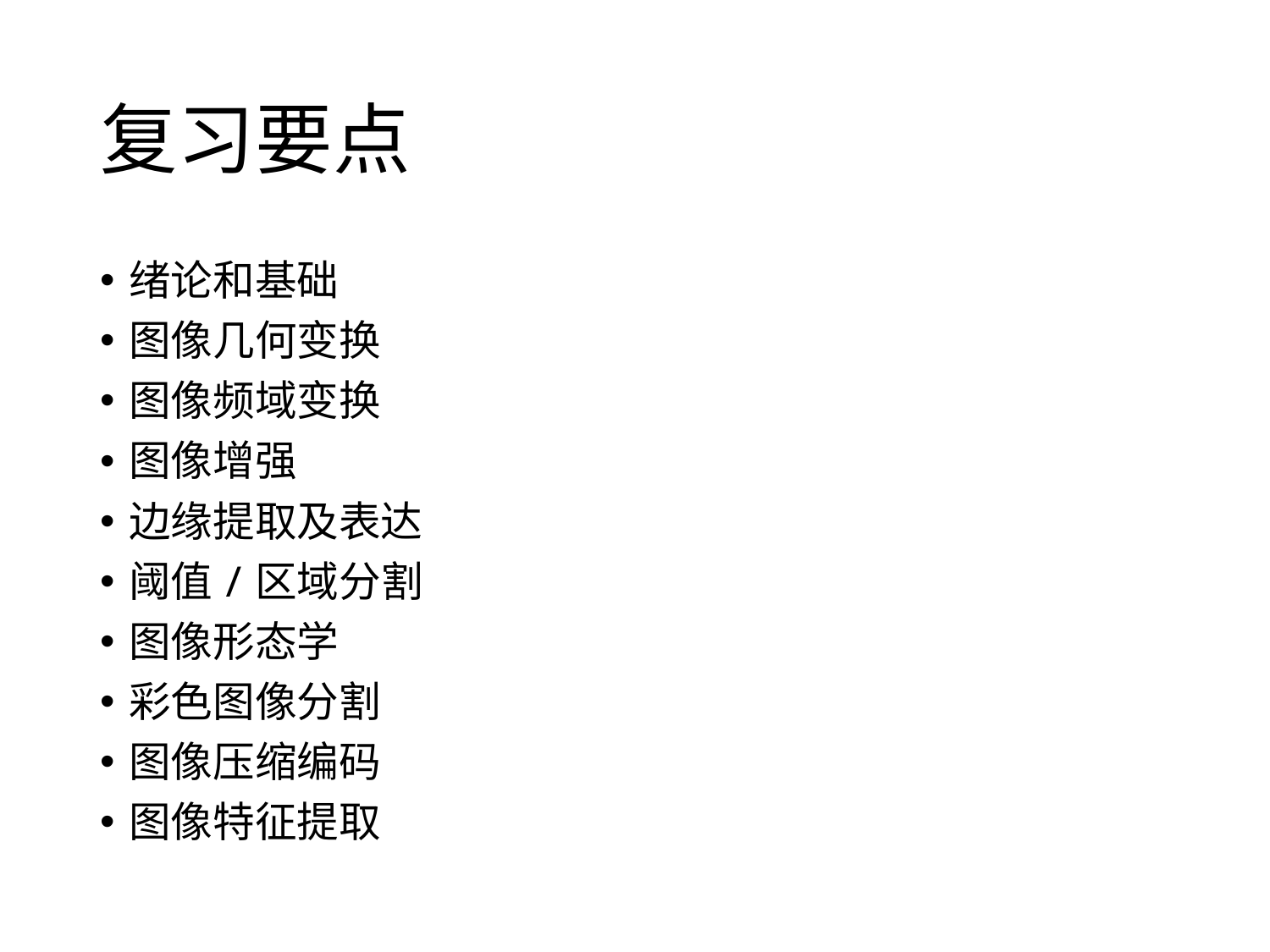

# 复习要点
绪论和基础
图像几何变换
图像频域变换
图像增强
边缘提取及表达
阈值/区域分割
图像形态学
彩色图像分割
图像压缩编码
图像特征提取